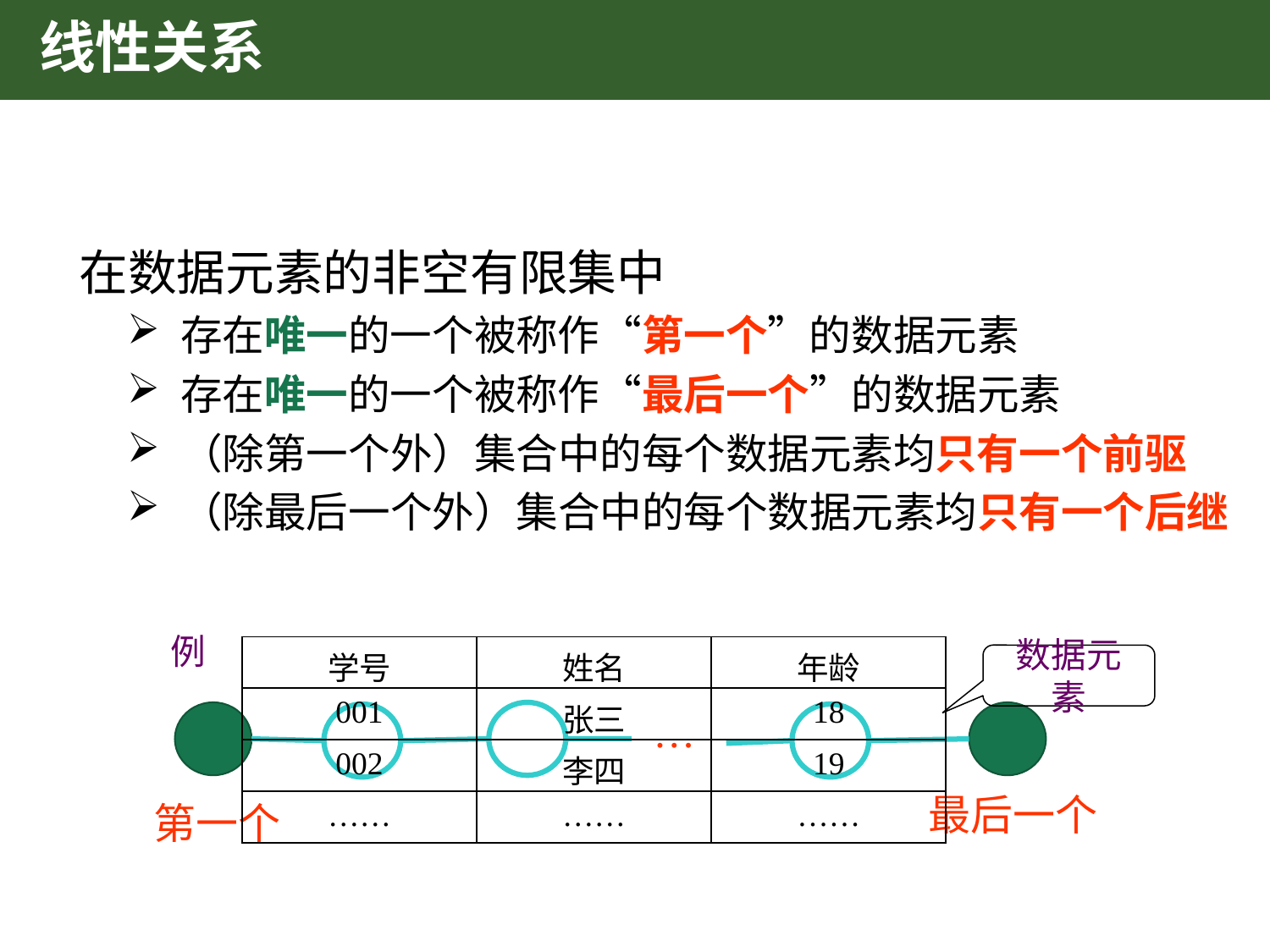

# 线性关系

在数据元素的非空有限集中
存在唯一的一个被称作“第一个”的数据元素
存在唯一的一个被称作“最后一个”的数据元素
（除第一个外）集合中的每个数据元素均只有一个前驱
（除最后一个外）集合中的每个数据元素均只有一个后继
例
| 学号 | 姓名 | 年龄 |
| --- | --- | --- |
| 001 | 张三 | 18 |
| 002 | 李四 | 19 |
| …… | …… | …… |
数据元素
…

最后一个
第一个